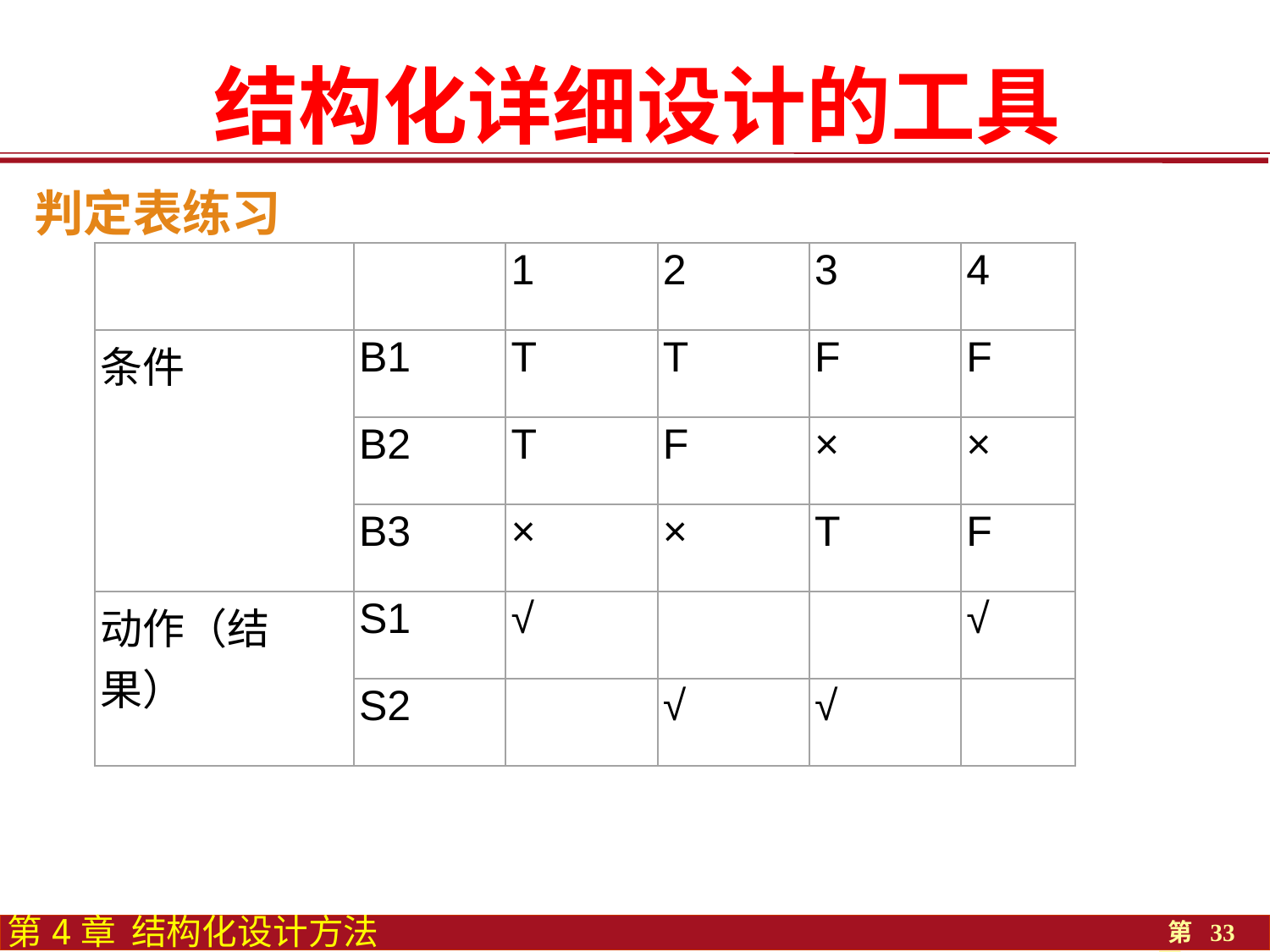

结构化详细设计的工具
判定表练习
|  |  | 1 | 2 | 3 | 4 |
| --- | --- | --- | --- | --- | --- |
| 条件 | B1 | T | T | F | F |
|  | B2 | T | F | × | × |
|  | B3 | × | × | T | F |
| 动作（结果） | S1 | √ |  |  | √ |
|  | S2 |  | √ | √ |  |